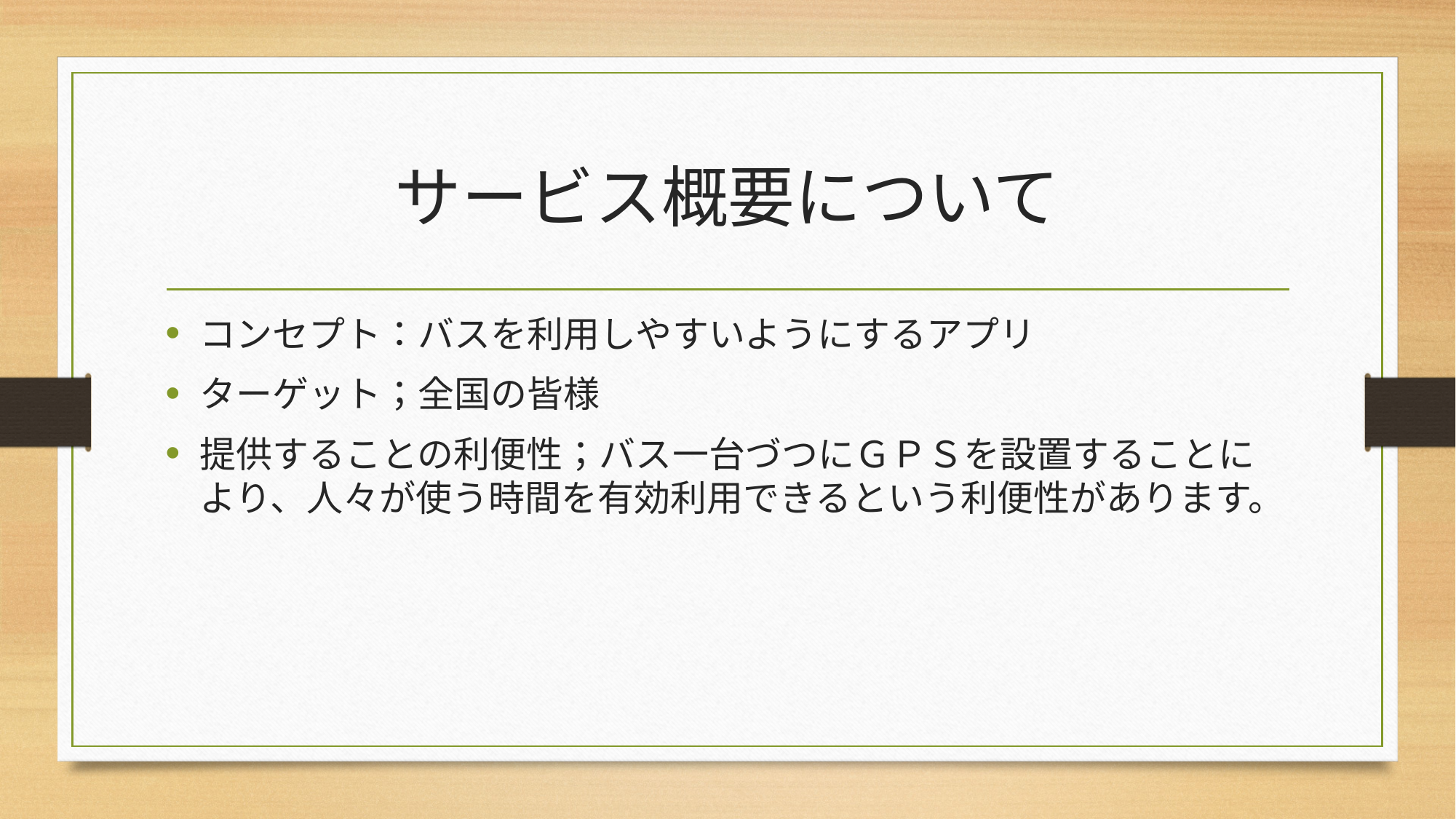

# サービス概要について
コンセプト：バスを利用しやすいようにするアプリ
ターゲット；全国の皆様
提供することの利便性；バス一台づつにＧＰＳを設置することにより、人々が使う時間を有効利用できるという利便性があります。